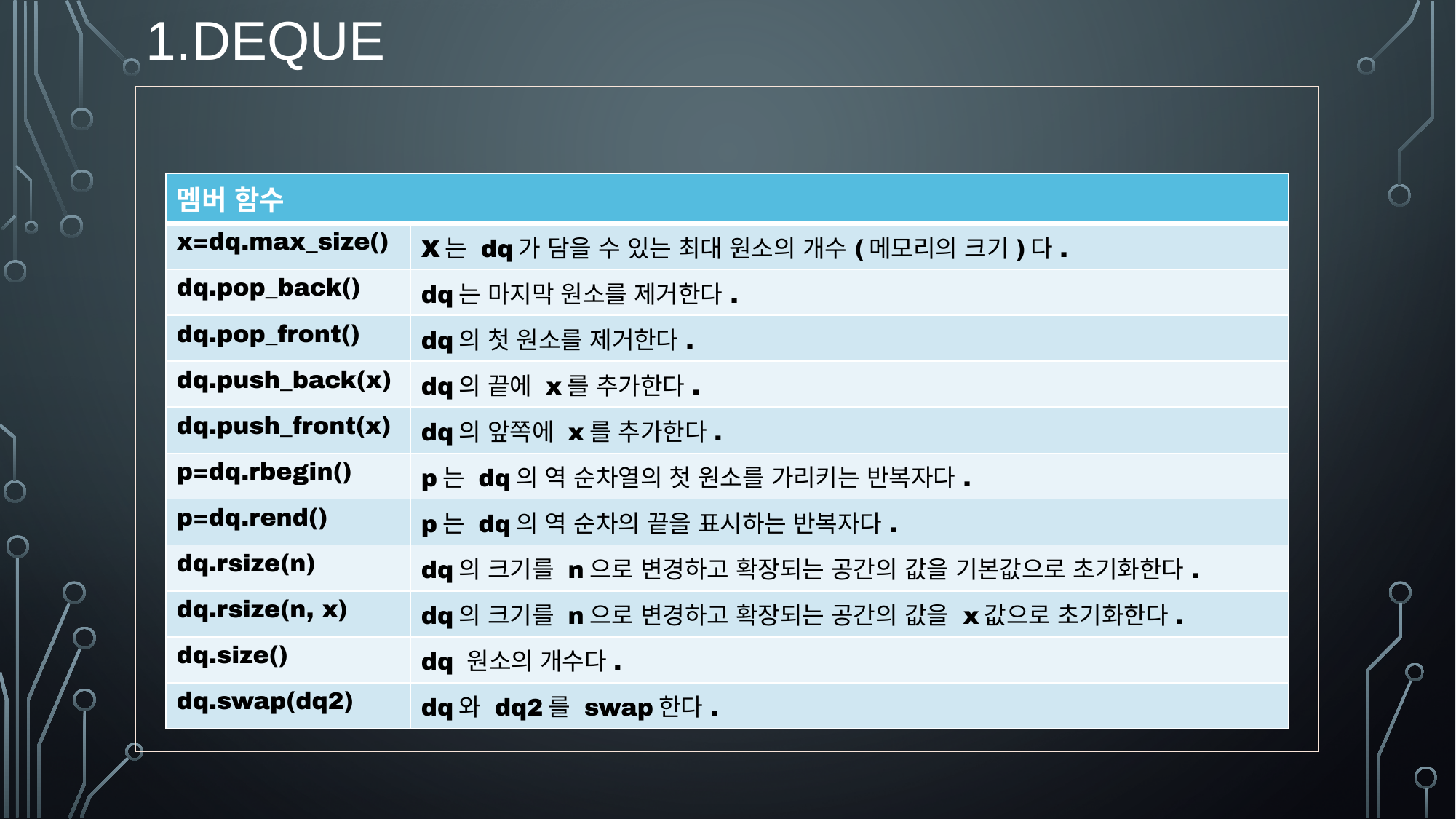

# 1.deque

| 멤버 함수 |  |
| --- | --- |
| x=dq.max\_size() | X는 dq가 담을 수 있는 최대 원소의 개수(메모리의 크기)다. |
| dq.pop\_back() | dq는 마지막 원소를 제거한다. |
| dq.pop\_front() | dq의 첫 원소를 제거한다. |
| dq.push\_back(x) | dq의 끝에 x를 추가한다. |
| dq.push\_front(x) | dq의 앞쪽에 x를 추가한다. |
| p=dq.rbegin() | p는 dq의 역 순차열의 첫 원소를 가리키는 반복자다. |
| p=dq.rend() | p는 dq의 역 순차의 끝을 표시하는 반복자다. |
| dq.rsize(n) | dq의 크기를 n으로 변경하고 확장되는 공간의 값을 기본값으로 초기화한다. |
| dq.rsize(n, x) | dq의 크기를 n으로 변경하고 확장되는 공간의 값을 x값으로 초기화한다. |
| dq.size() | dq 원소의 개수다. |
| dq.swap(dq2) | dq와 dq2를 swap한다. |